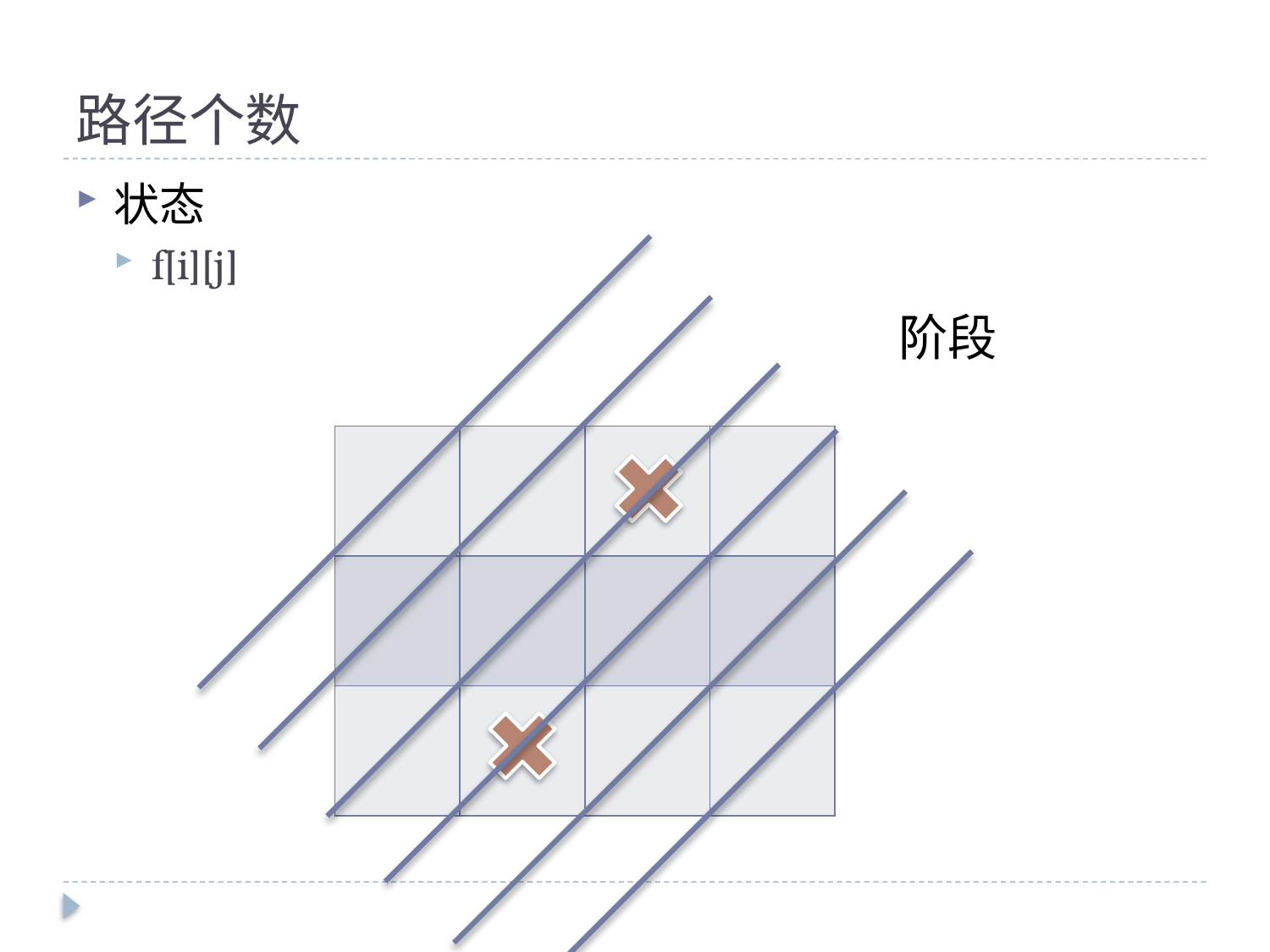

# 路径个数
状态
f[i][j]
阶段
|  |  |  |  |
| --- | --- | --- | --- |
|  |  |  |  |
|  |  |  |  |